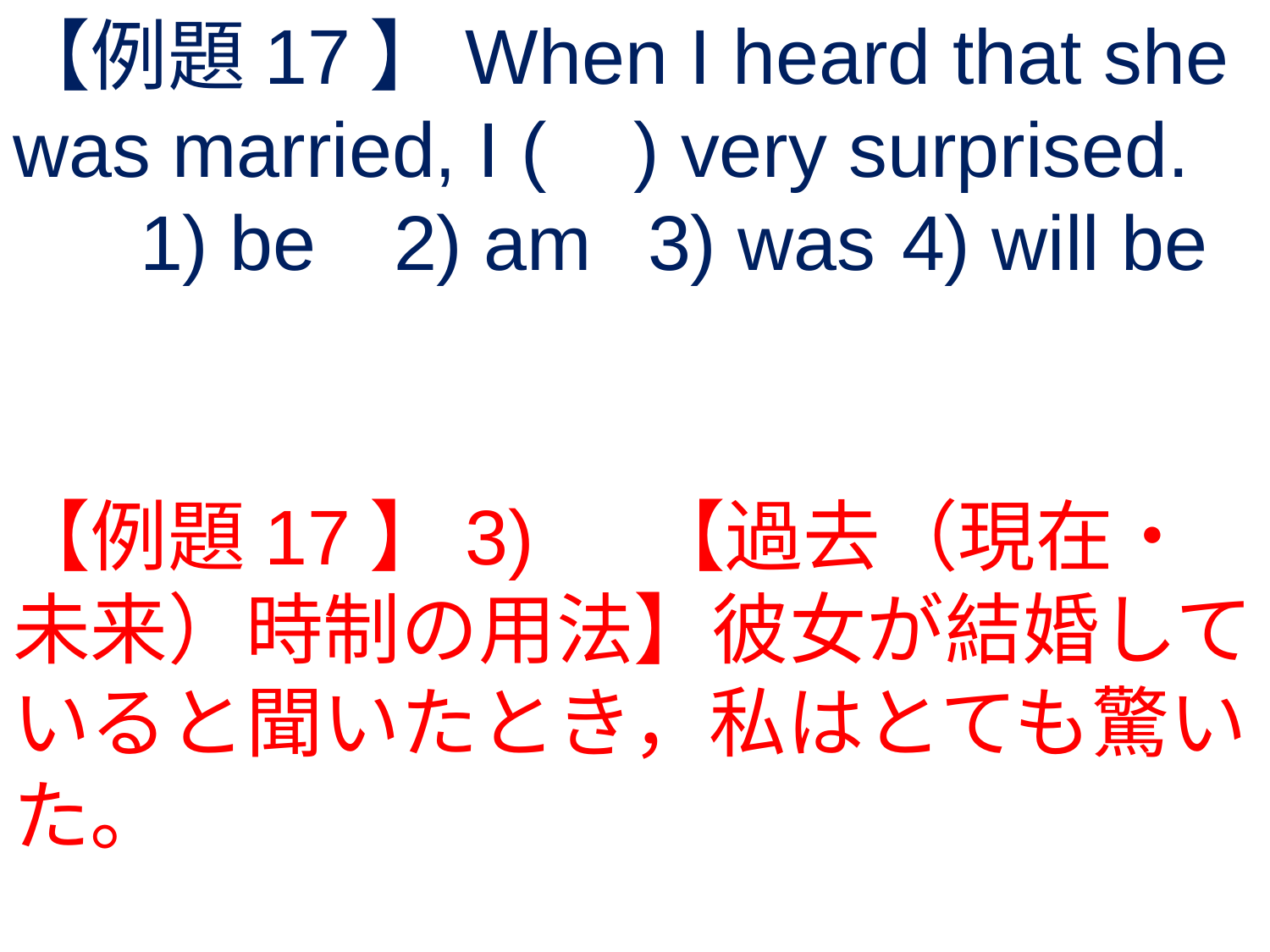

# 【例題17】When I heard that she was married, I (    ) very surprised.	1) be	2) am	3) was	4) will be
【例題17】3) 	【過去（現在・未来）時制の用法】彼女が結婚していると聞いたとき，私はとても驚いた。